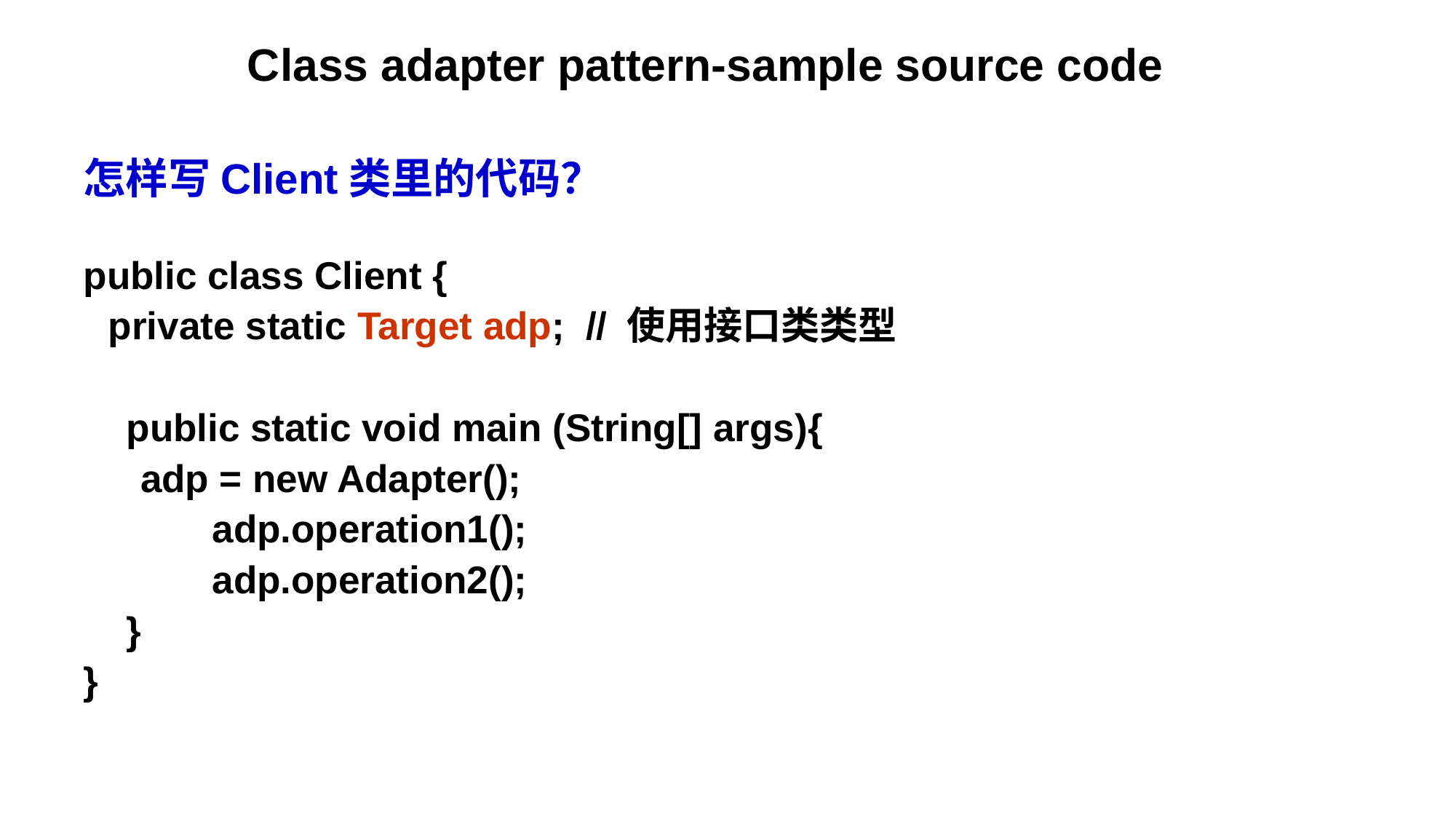

# Class adapter pattern-sample source code
怎样写Client类里的代码？
public class Client {
	private static Target adp;  // 使用接口类类型

    public static void main (String[] args){
		   adp = new Adapter();
            adp.operation1();
            adp.operation2();
    }
}
19